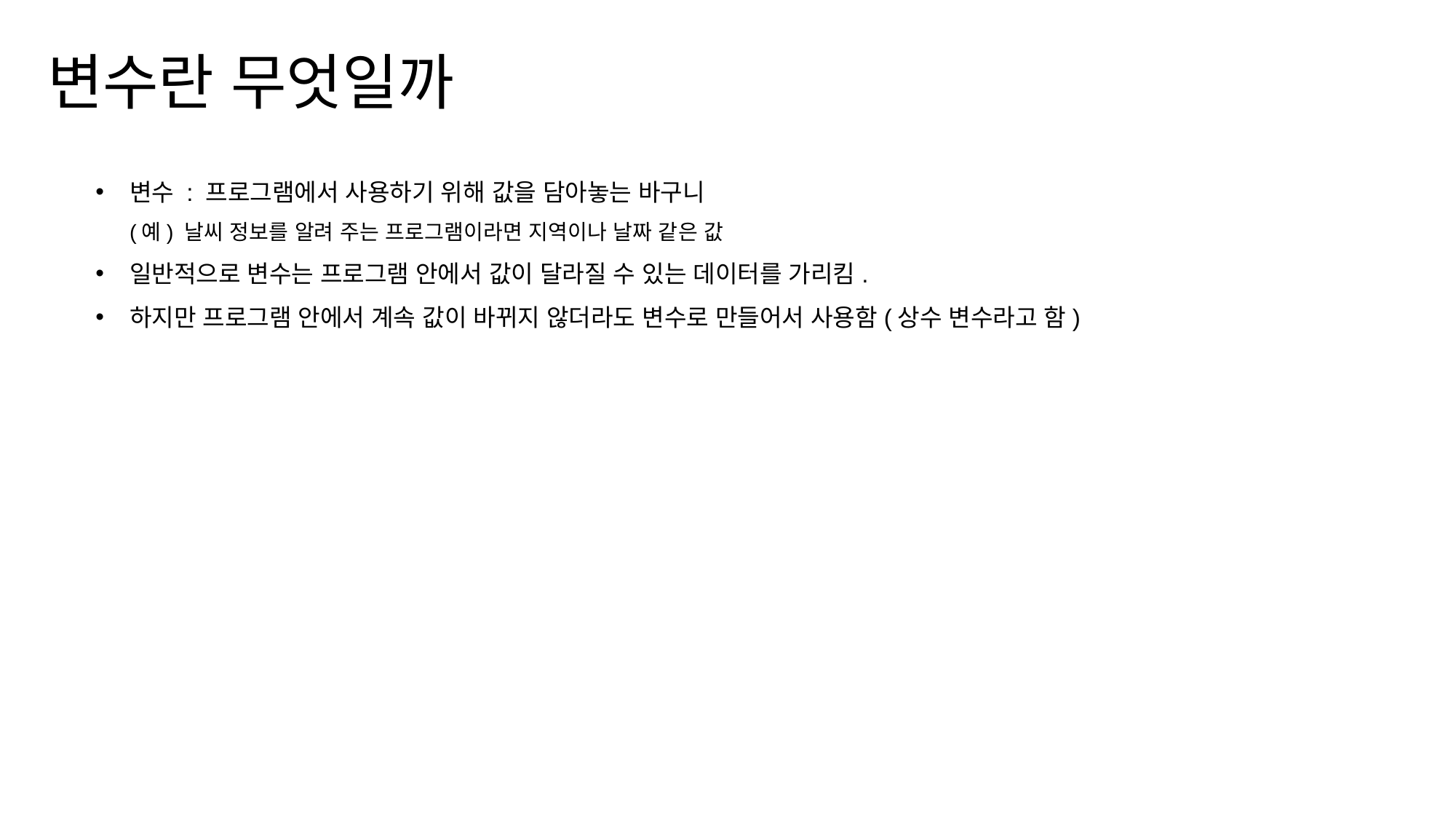

변수란 무엇일까
변수 : 프로그램에서 사용하기 위해 값을 담아놓는 바구니
(예) 날씨 정보를 알려 주는 프로그램이라면 지역이나 날짜 같은 값
일반적으로 변수는 프로그램 안에서 값이 달라질 수 있는 데이터를 가리킴.
하지만 프로그램 안에서 계속 값이 바뀌지 않더라도 변수로 만들어서 사용함(상수 변수라고 함)